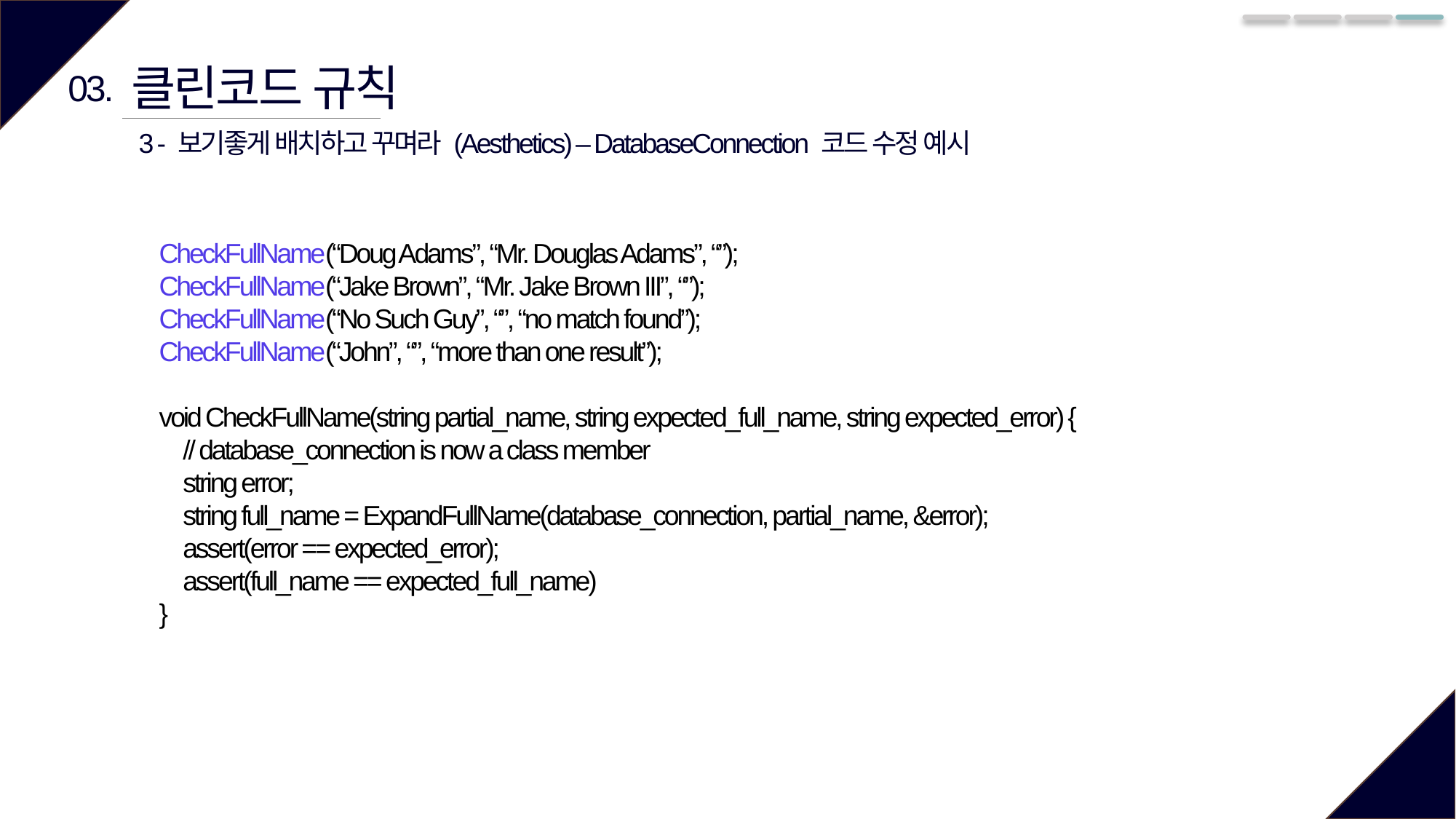

클린코드 규칙
03.
3 - 보기좋게 배치하고 꾸며라 (Aesthetics) – DatabaseConnection 코드 수정 예시
CheckFullName(“Doug Adams”, “Mr. Douglas Adams”, “”);
CheckFullName(“Jake Brown”, “Mr. Jake Brown III”, “”);
CheckFullName(“No Such Guy”, “”, “no match found”);
CheckFullName(“John”, “”, “more than one result”);

void CheckFullName(string partial_name, string expected_full_name, string expected_error) {
    // database_connection is now a class member
    string error;
    string full_name = ExpandFullName(database_connection, partial_name, &error);
    assert(error == expected_error);
    assert(full_name == expected_full_name)
}